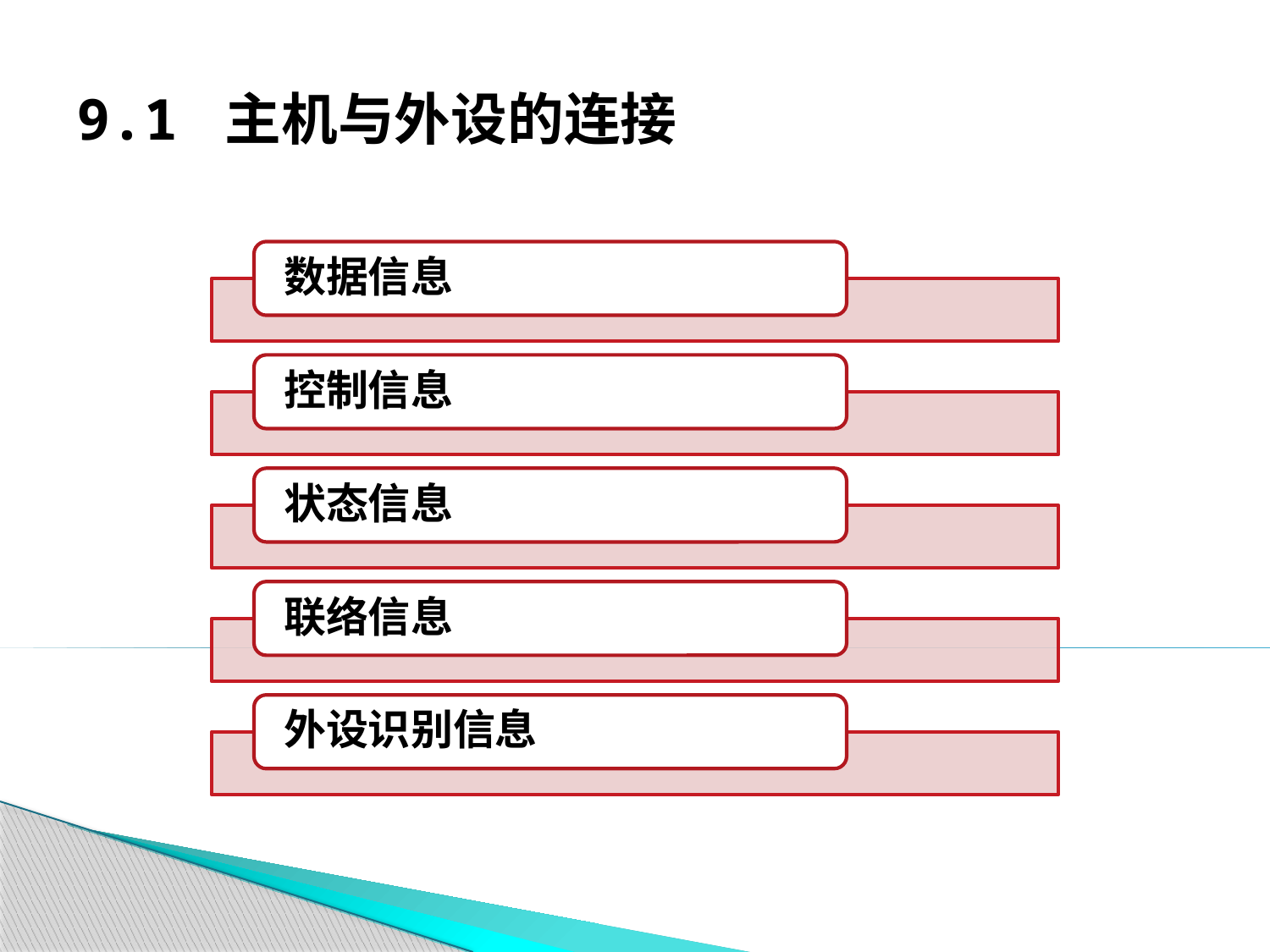

# 9.1 主机与外设的连接
数据信息
控制信息
状态信息
联络信息
外设识别信息